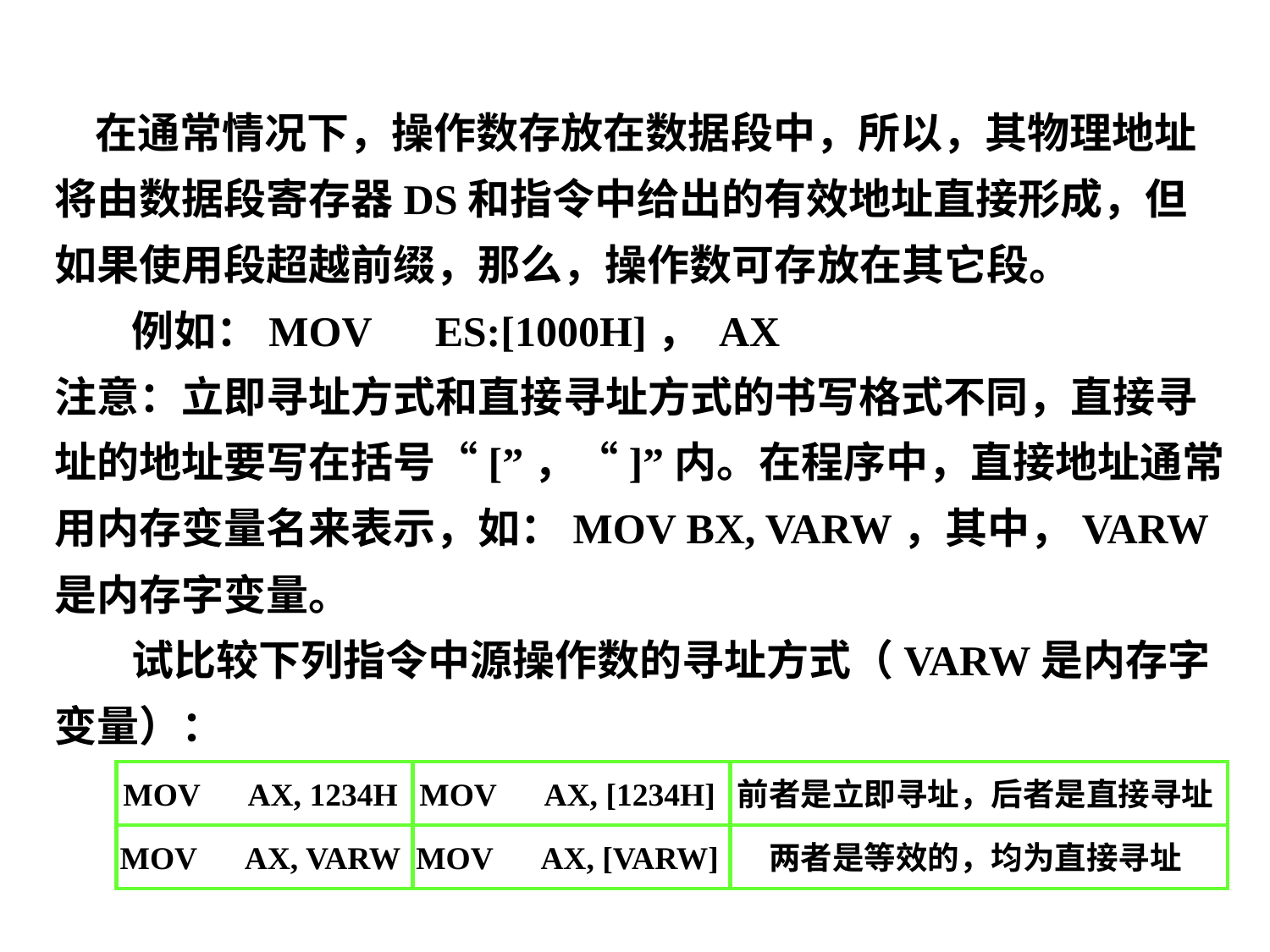

在通常情况下，操作数存放在数据段中，所以，其物理地址将由数据段寄存器DS和指令中给出的有效地址直接形成，但如果使用段超越前缀，那么，操作数可存放在其它段。
       例如：MOV　ES:[1000H]， AX
注意：立即寻址方式和直接寻址方式的书写格式不同，直接寻址的地址要写在括号“[”，“]”内。在程序中，直接地址通常用内存变量名来表示，如：MOV BX, VARW，其中，VARW是内存字变量。
       试比较下列指令中源操作数的寻址方式（VARW是内存字变量）：
MOV　AX, 1234H
MOV　AX, [1234H]
前者是立即寻址，后者是直接寻址
MOV　AX, VARW
MOV　AX, [VARW]
两者是等效的，均为直接寻址